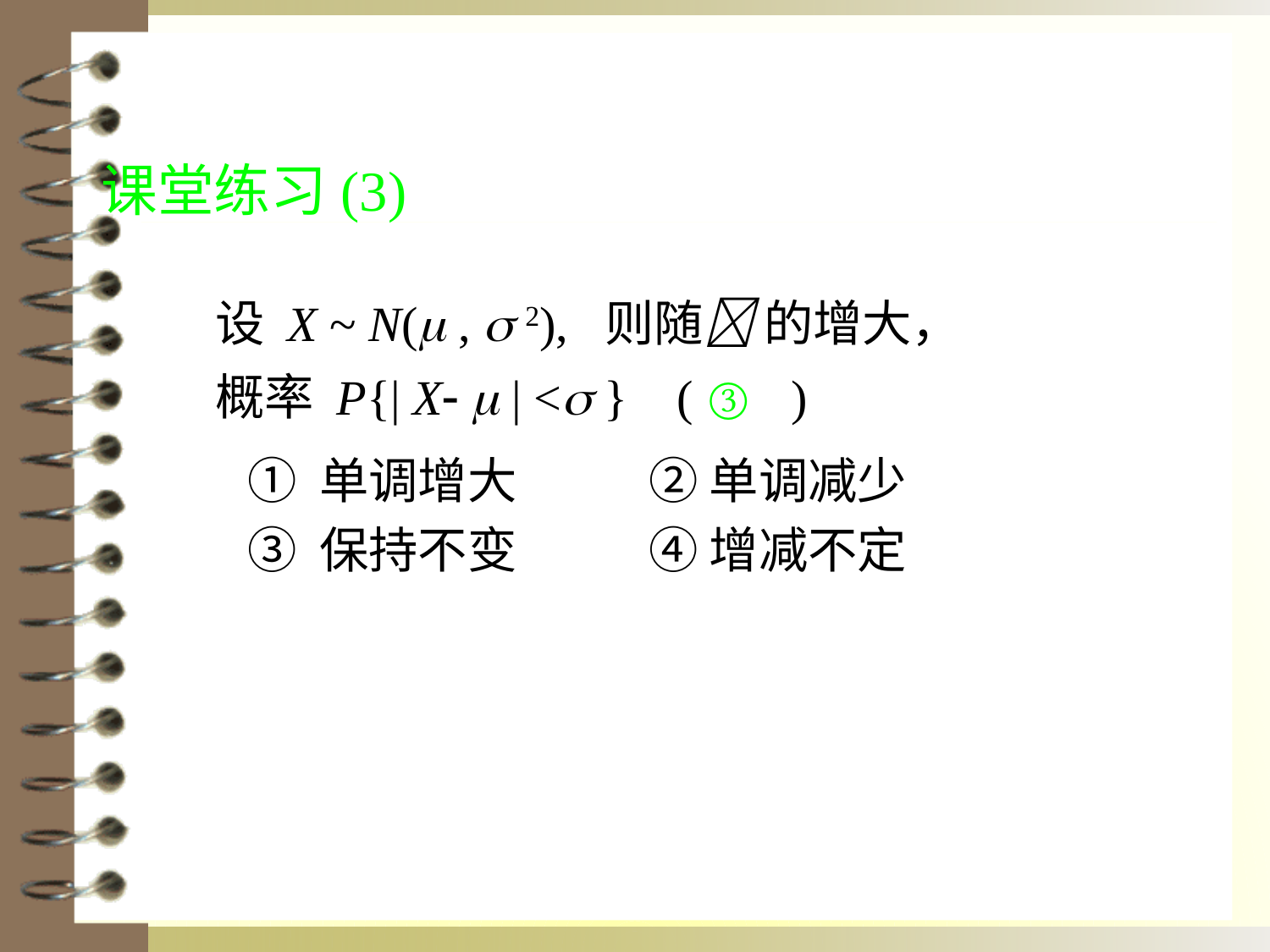

课堂练习(3)
 设 X ~ N(μ , σ 2),  则随σ 的增大，
 概率 P{| X− μ | <σ }    (        )
     ① 单调增大            ② 单调减少
     ③ 保持不变            ④ 增减不定
③